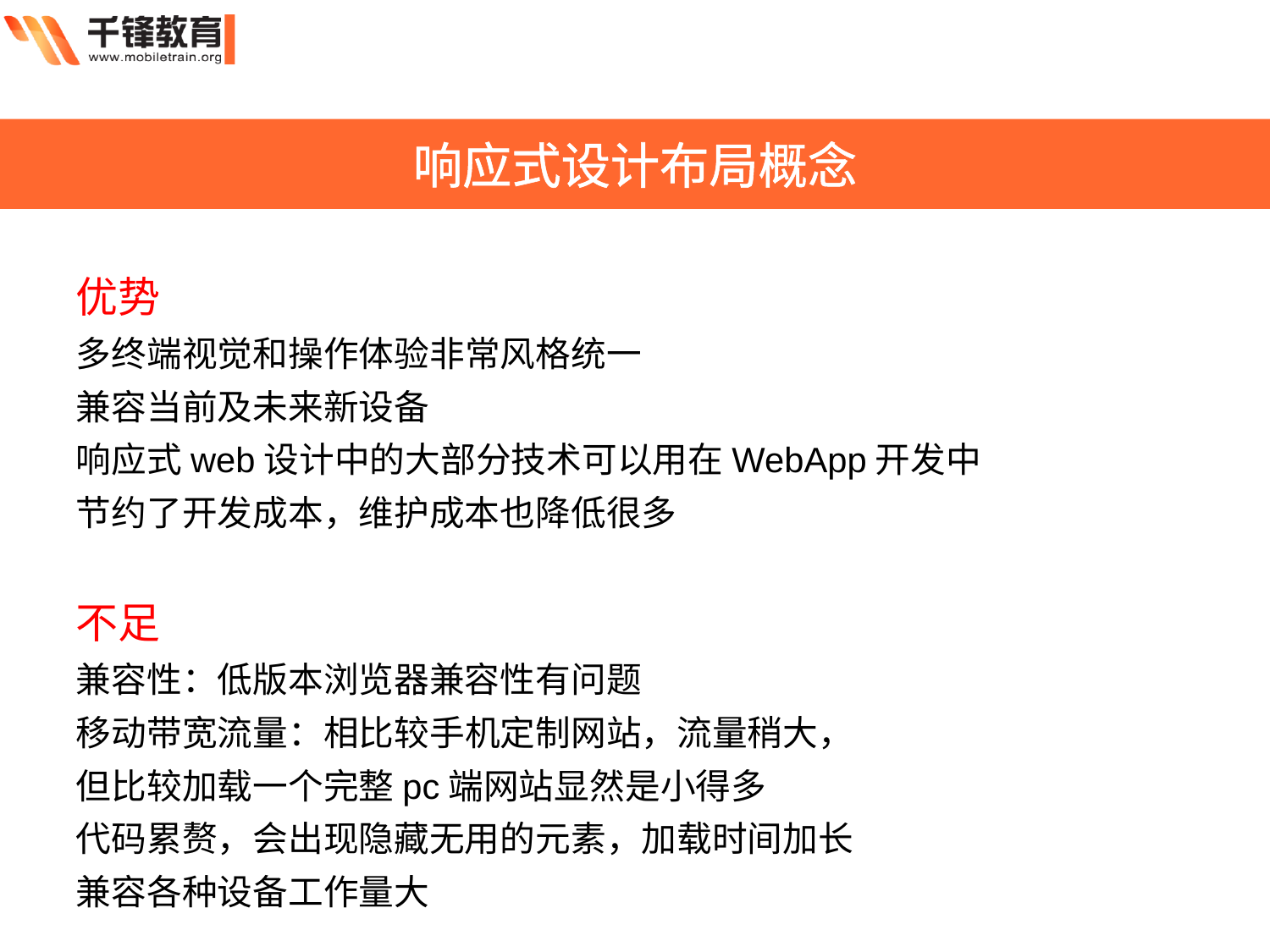

响应式设计布局概念
优势
多终端视觉和操作体验非常风格统一
兼容当前及未来新设备
响应式web设计中的大部分技术可以用在WebApp开发中
节约了开发成本，维护成本也降低很多

不足
兼容性：低版本浏览器兼容性有问题
移动带宽流量：相比较手机定制网站，流量稍大，
但比较加载一个完整pc端网站显然是小得多
代码累赘，会出现隐藏无用的元素，加载时间加长
兼容各种设备工作量大